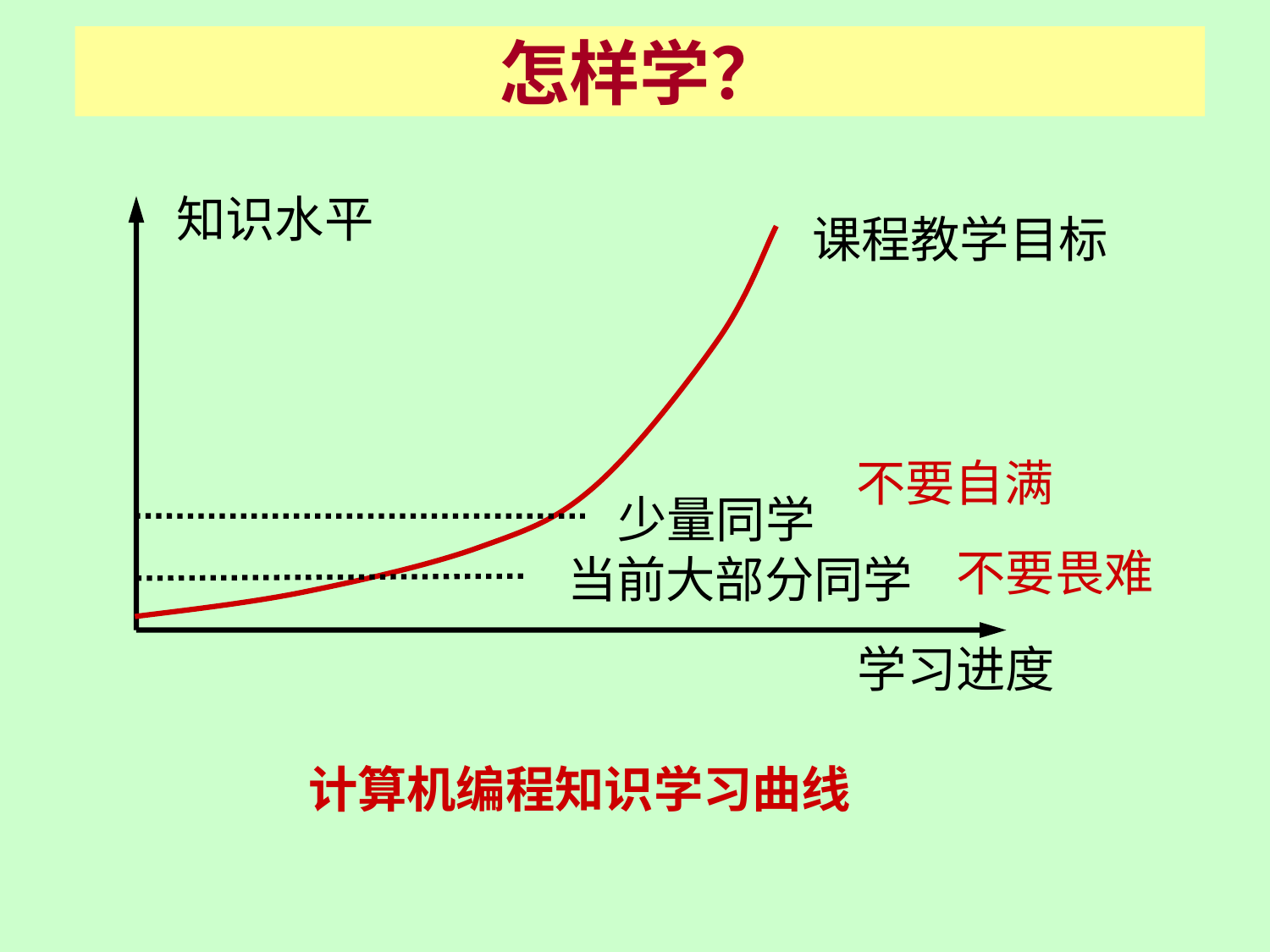

# 怎样学？
知识水平

课程教学目标

不要自满
少量同学

当前大部分同学
不要畏难

学习进度

计算机编程知识学习曲线
12